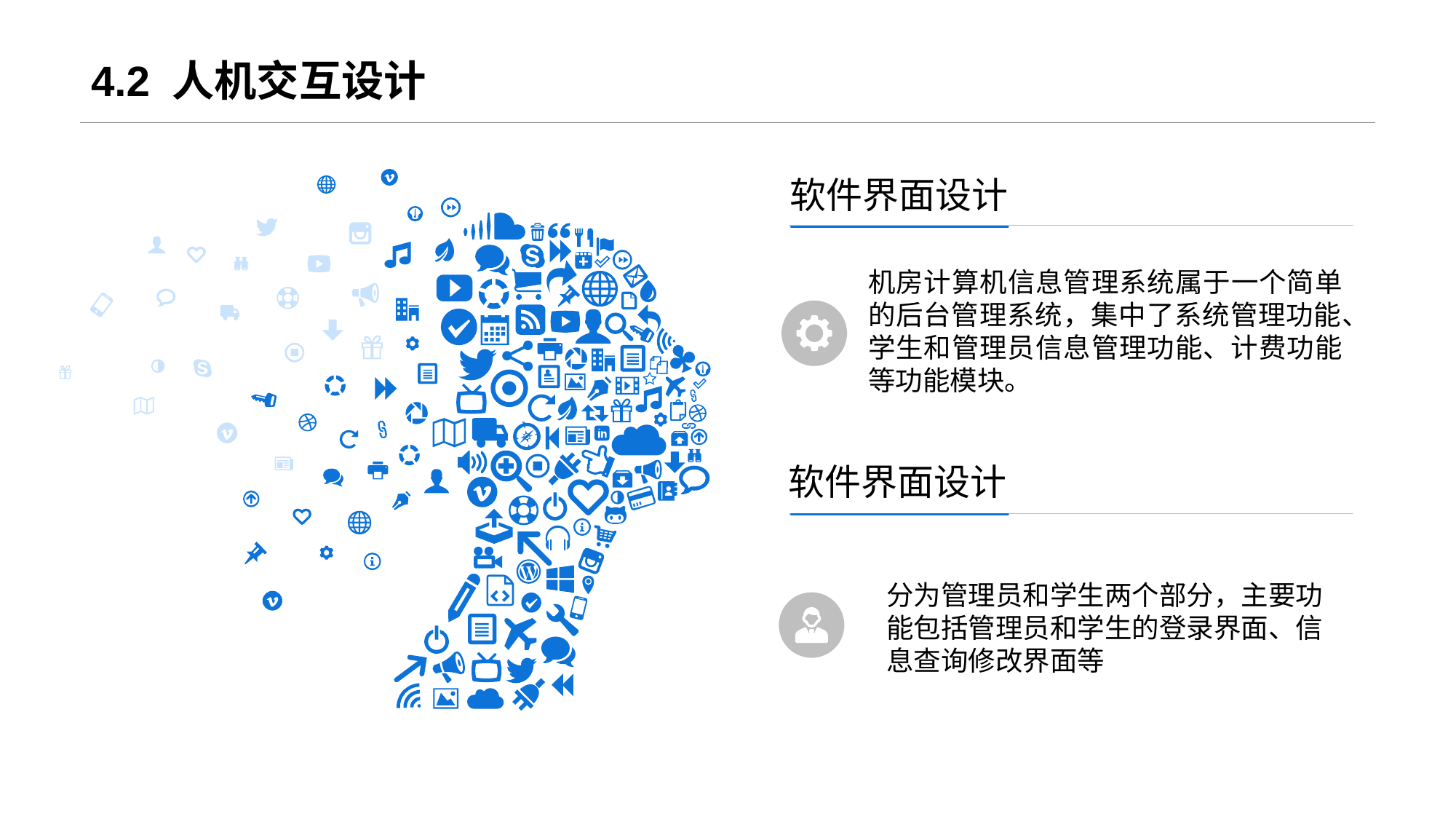

# 4.2 人机交互设计
软件界面设计

机房计算机信息管理系统属于一个简单的后台管理系统，集中了系统管理功能、学生和管理员信息管理功能、计费功能等功能模块。
软件界面设计
分为管理员和学生两个部分，主要功能包括管理员和学生的登录界面、信息查询修改界面等